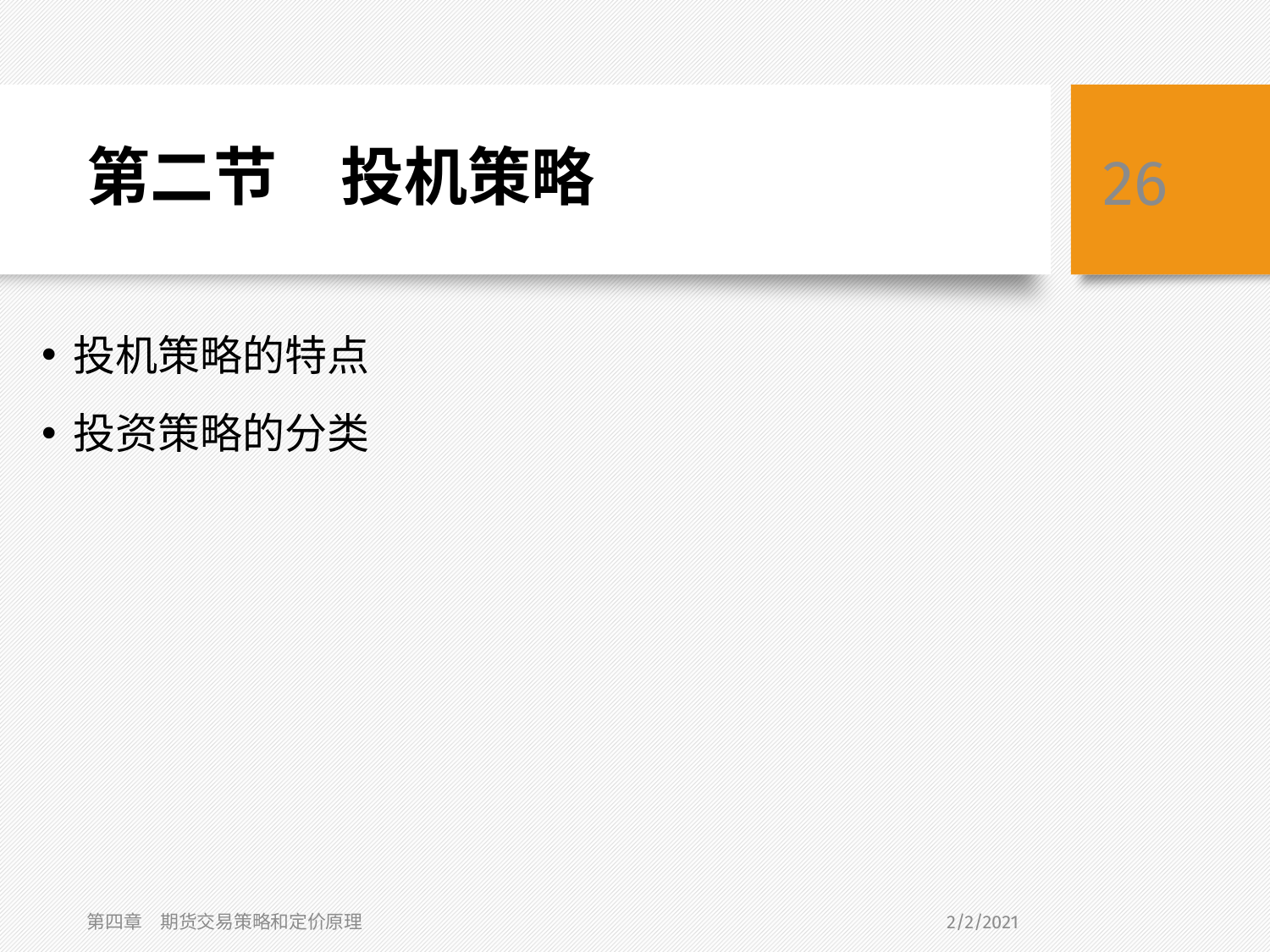

# 第二节　投机策略
26
投机策略的特点
投资策略的分类

2/2/2021
第四章　期货交易策略和定价原理